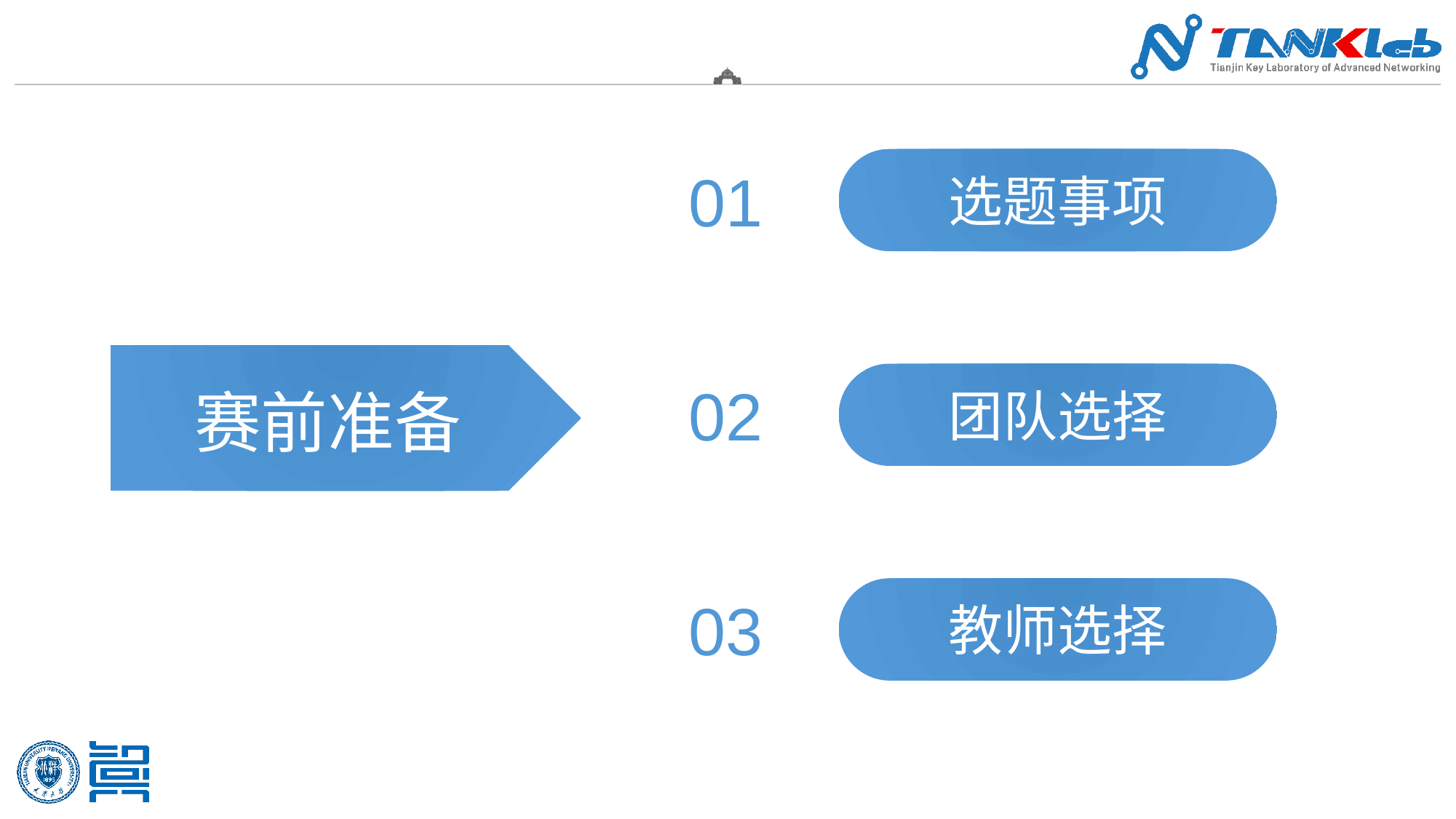

01
选题事项

02
团队选择
赛前准备

03
教师选择